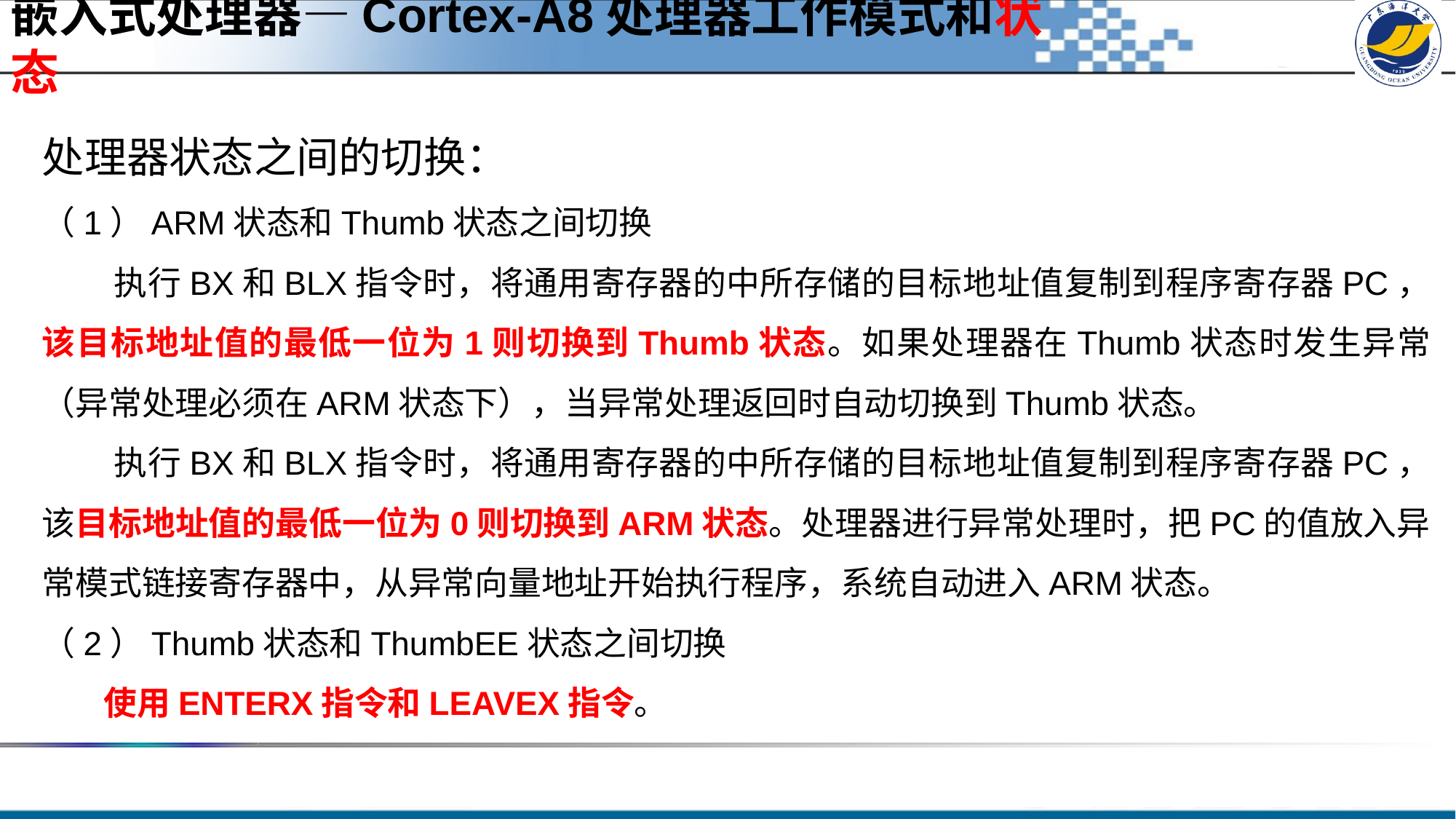

嵌入式处理器—Cortex-A8处理器工作模式和状态
处理器状态之间的切换：
（1）ARM状态和Thumb状态之间切换
        执行BX和BLX指令时，将通用寄存器的中所存储的目标地址值复制到程序寄存器PC，该目标地址值的最低一位为1则切换到Thumb状态。如果处理器在Thumb状态时发生异常（异常处理必须在ARM状态下），当异常处理返回时自动切换到Thumb状态。
        执行BX和BLX指令时，将通用寄存器的中所存储的目标地址值复制到程序寄存器PC，该目标地址值的最低一位为0则切换到ARM状态。处理器进行异常处理时，把PC的值放入异常模式链接寄存器中，从异常向量地址开始执行程序，系统自动进入ARM状态。
（2）Thumb状态和ThumbEE状态之间切换
       使用ENTERX指令和LEAVEX指令。
90